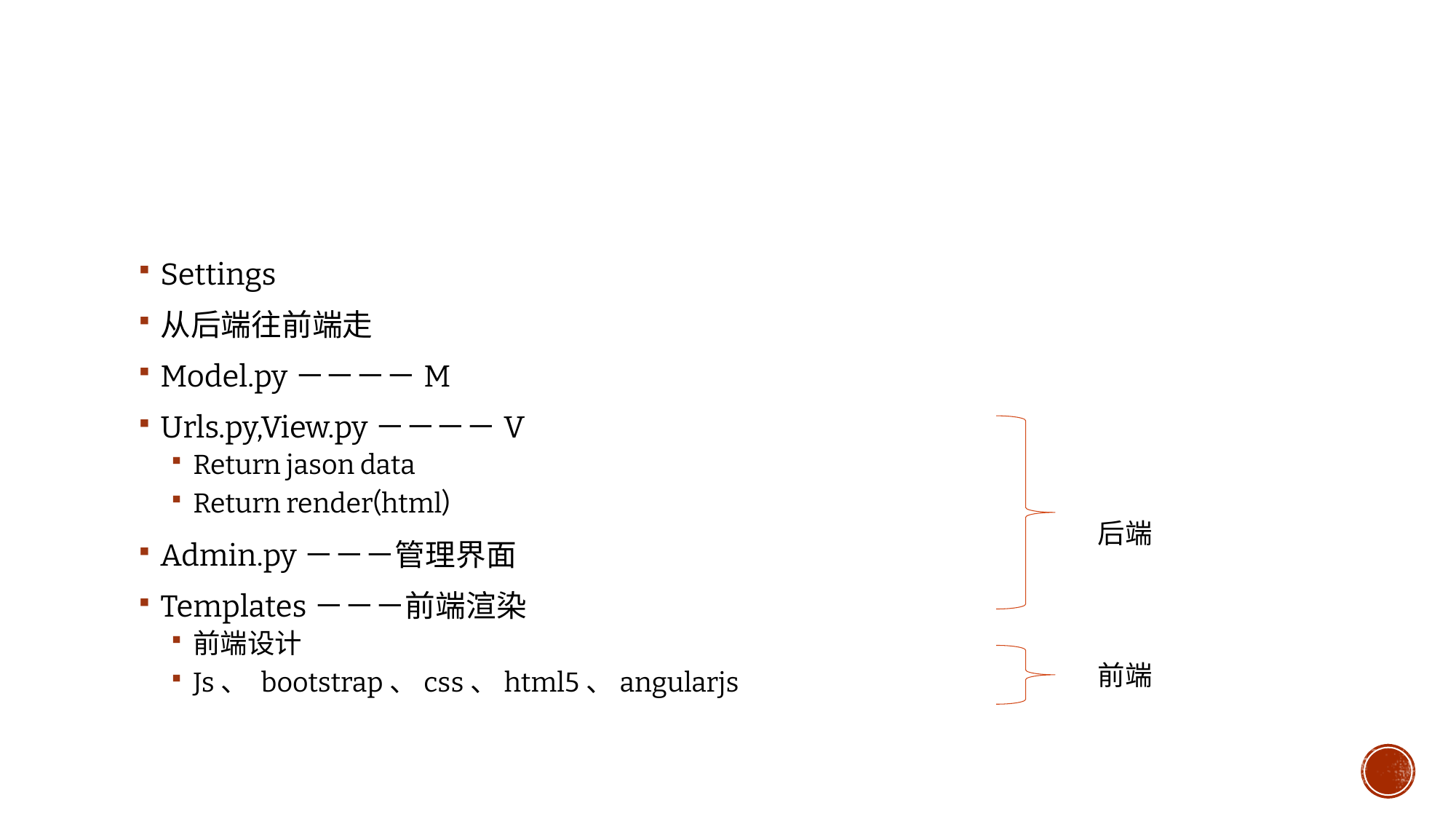

#
Settings
从后端往前端走
Model.py－－－－M
Urls.py,View.py－－－－V
Return jason data
Return render(html)
Admin.py－－－管理界面
Templates－－－前端渲染
前端设计
Js、 bootstrap、css、html5、angularjs

后端

前端